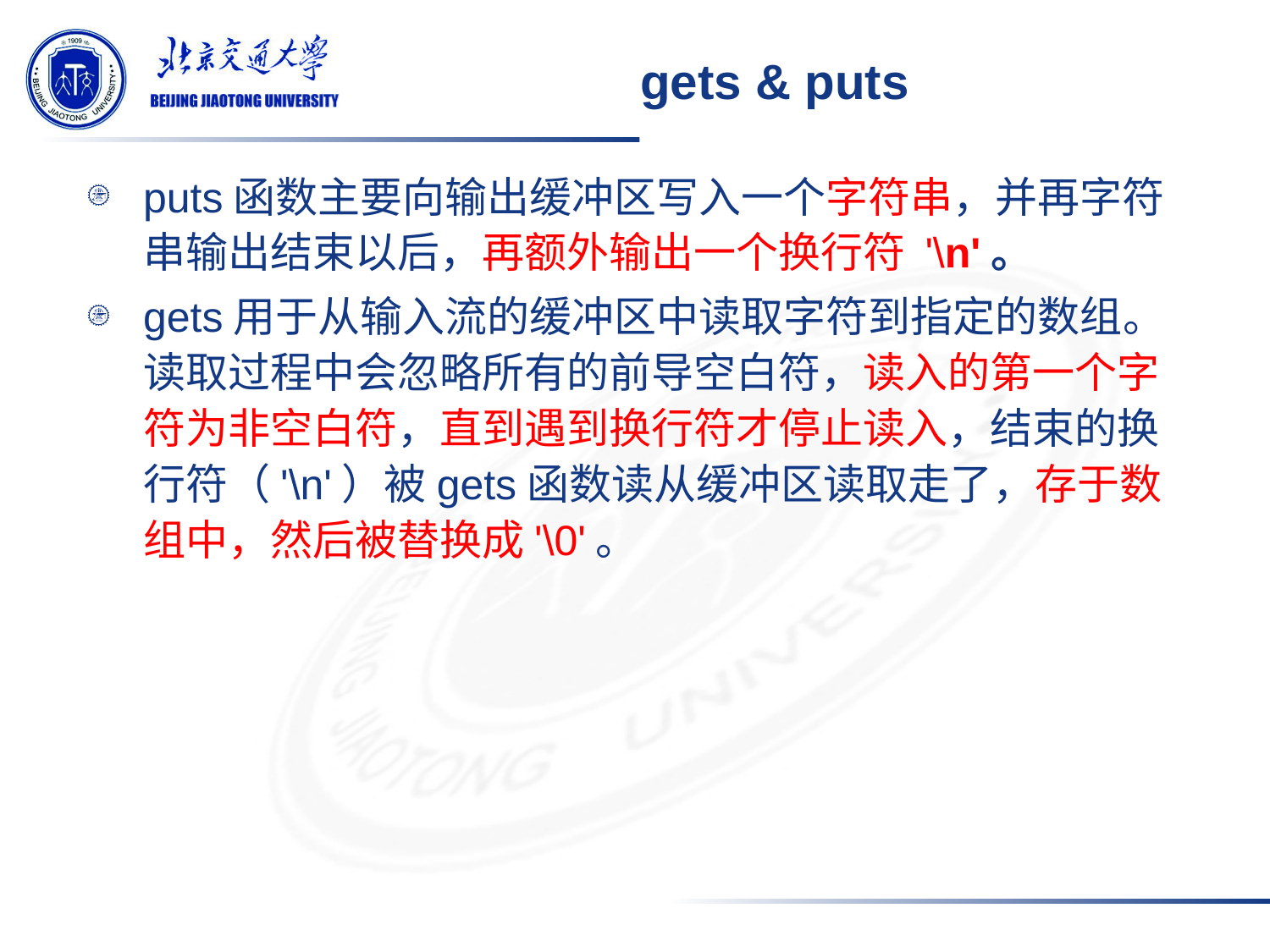

# gets & puts
puts函数主要向输出缓冲区写入一个字符串，并再字符串输出结束以后，再额外输出一个换行符 '\n'。
gets用于从输入流的缓冲区中读取字符到指定的数组。读取过程中会忽略所有的前导空白符，读入的第一个字符为非空白符，直到遇到换行符才停止读入，结束的换行符（'\n'）被gets函数读从缓冲区读取走了，存于数组中，然后被替换成'\0'。